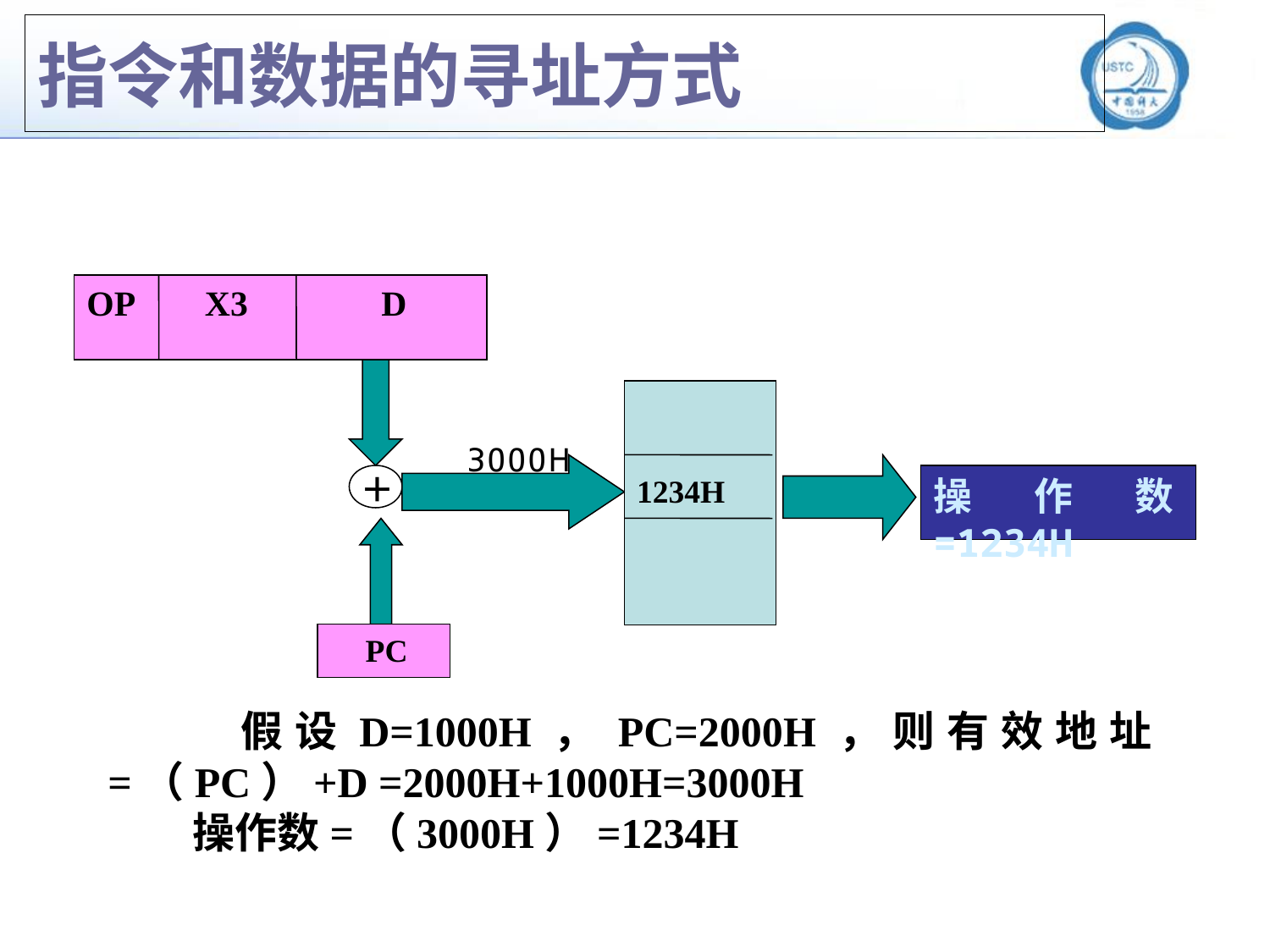

# 指令和数据的寻址方式
OP        X3               D

1234H
3000H
+

操作数=1234H

        PC
   假设D=1000H，PC=2000H，则有效地址=（PC）+D =2000H+1000H=3000H
   操作数=（3000H）=1234H